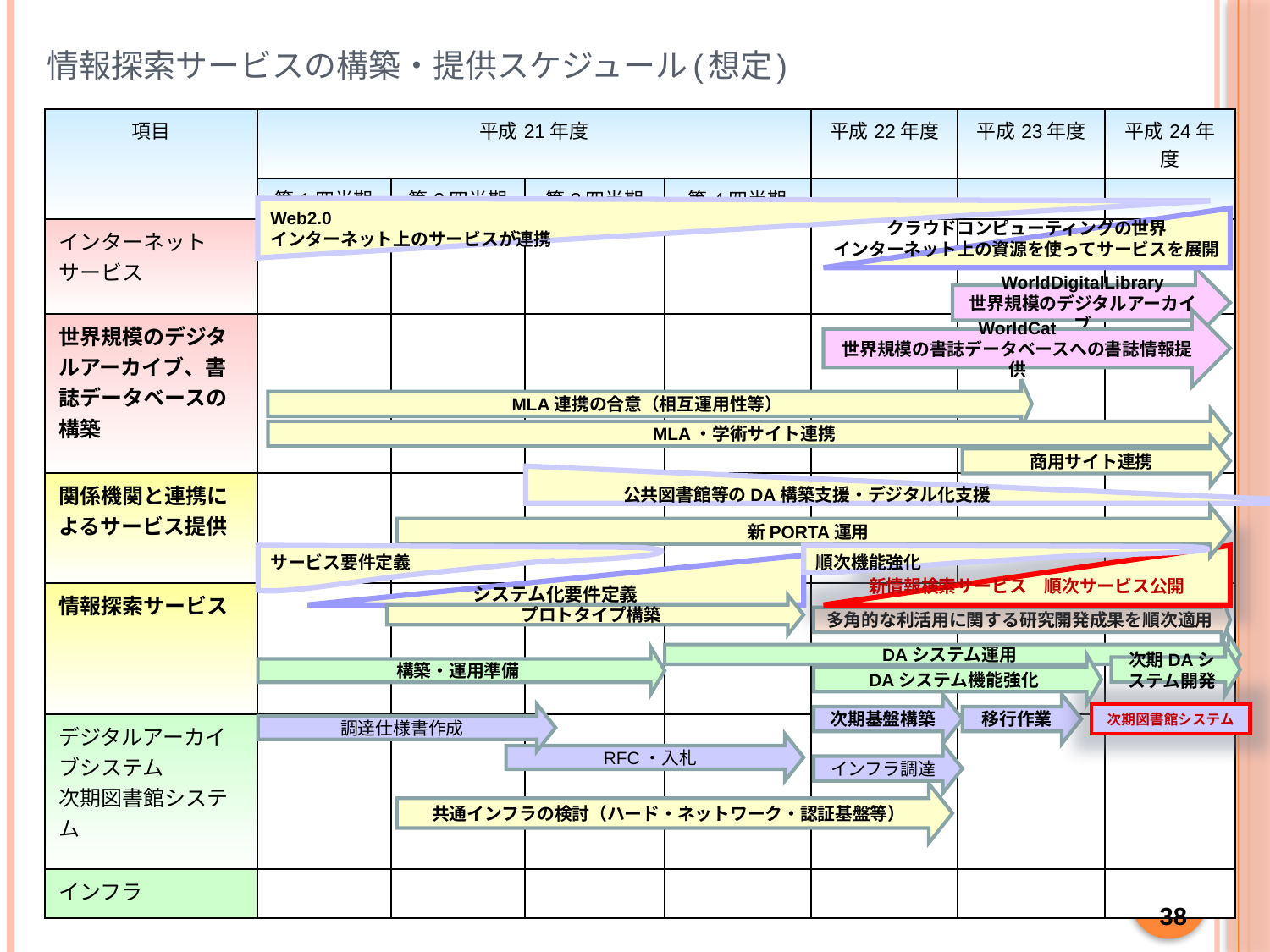

# 情報探索サービスの構築・提供スケジュール(想定)
| 項目 | 平成21年度 |  |  |  | 平成22年度 | 平成23年度 | 平成24年度 |
| --- | --- | --- | --- | --- | --- | --- | --- |
|  | 第1四半期 | 第2四半期 | 第3四半期 | 第4四半期 |  |  |  |
| インターネットサービス |  |  |  |  |  |  |  |
| 世界規模のデジタルアーカイブ、書誌データベースの構築 |  |  |  |  |  |  |  |
| 関係機関と連携によるサービス提供 |  |  |  |  |  |  |  |
| 情報探索サービス |  |  |  |  |  |  |  |
| デジタルアーカイブシステム 次期図書館システム |  |  |  |  |  |  |  |
| インフラ |  |  |  |  |  |  |  |
Web2.0
インターネット上のサービスが連携
クラウドコンピューティングの世界
インターネット上の資源を使ってサービスを展開
WorldDigitalLibrary
世界規模のデジタルアーカイブ
WorldCat
世界規模の書誌データベースへの書誌情報提供
MLA連携の合意（相互運用性等）
MLA・学術サイト連携
商用サイト連携
公共図書館等のDA構築支援・デジタル化支援
新PORTA運用
国のデジタルアーカイブポータル
SemanticWebサービス、Ontology, TopicMap等の技術の適用
サービス要件定義
順次機能強化

新情報検索サービス　順次サービス公開
システム化要件定義
プロトタイプ構築
多角的な利活用に関する研究開発成果を順次適用
DAシステム運用
次期DAシステム開発
次々期DAシステム
構築・運用準備
DAシステム機能強化
次期基盤構築
移行作業
次期DAシステム運用
調達仕様書作成
次期図書館システム
RFC・入札
インフラ調達
次々期基盤システム
共通インフラの検討（ハード・ネットワーク・認証基盤等）
紙とデジタルの業務システムは一体？
38
開発は、東京に統合？